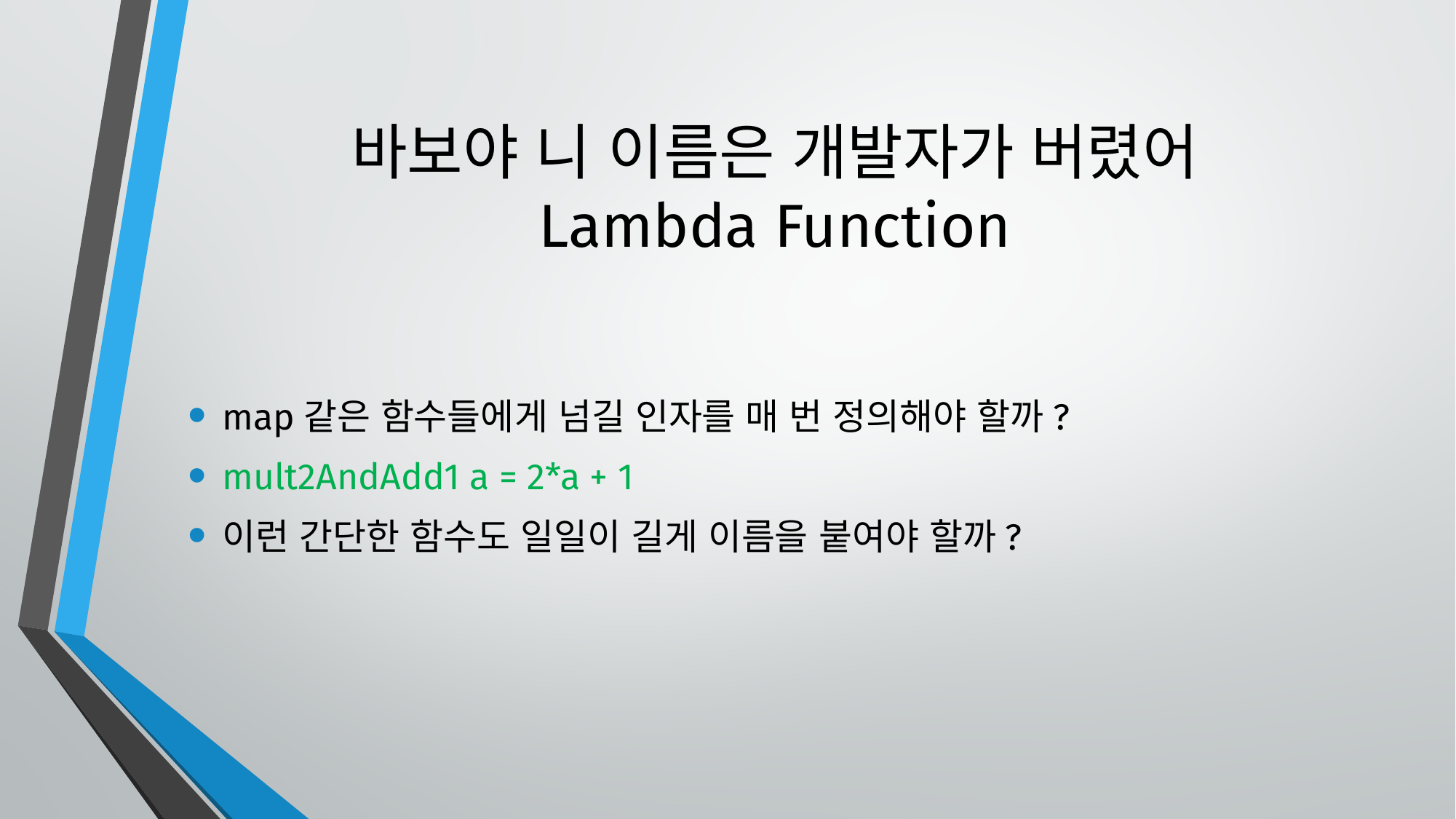

# 바보야 니 이름은 개발자가 버렸어 Lambda Function
map같은 함수들에게 넘길 인자를 매 번 정의해야 할까?
mult2AndAdd1 a = 2*a + 1
이런 간단한 함수도 일일이 길게 이름을 붙여야 할까?